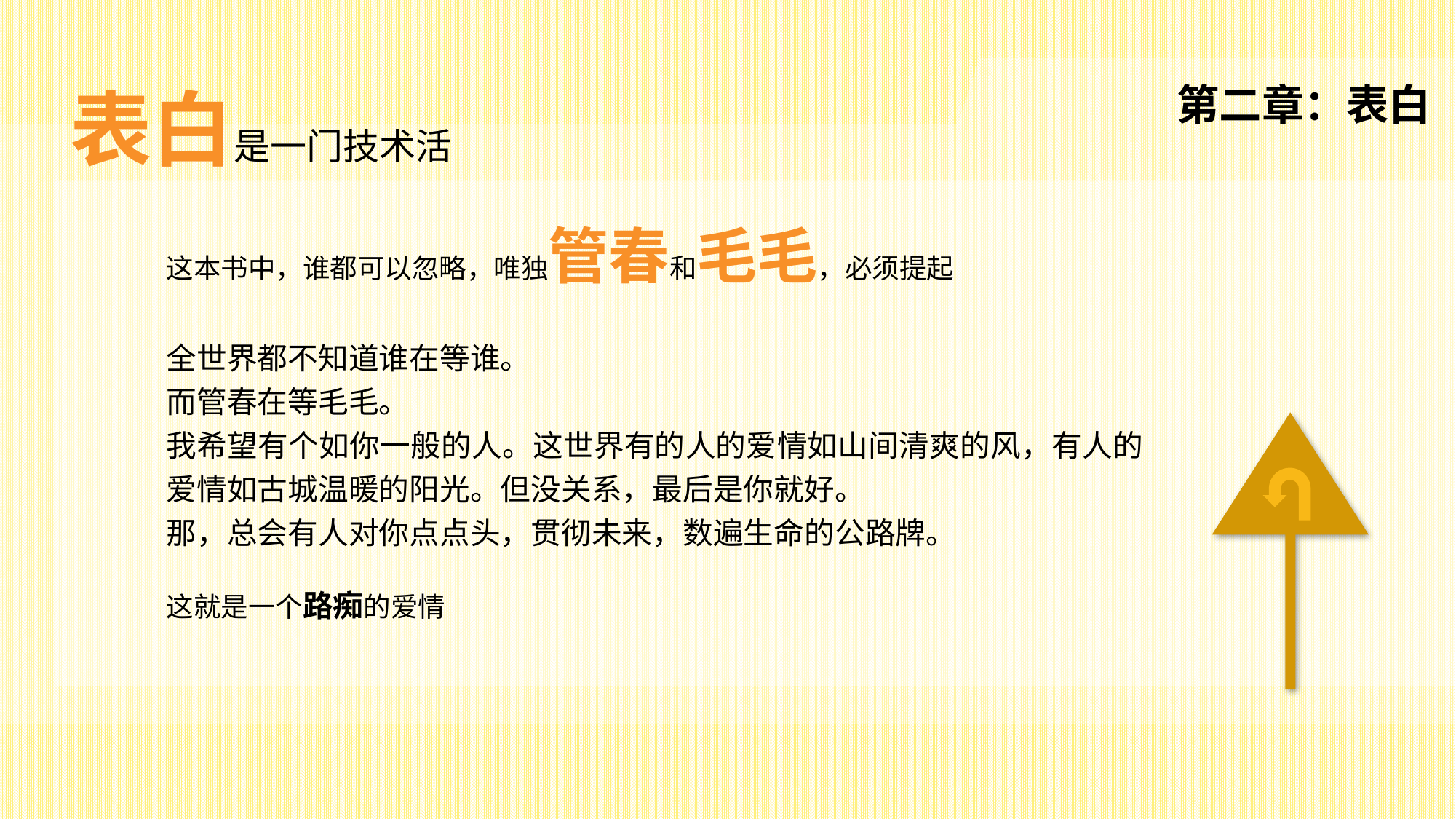

表白是一门技术活
第二章：表白
这本书中，谁都可以忽略，唯独管春和毛毛，必须提起
全世界都不知道谁在等谁。
而管春在等毛毛。
我希望有个如你一般的人。这世界有的人的爱情如山间清爽的风，有人的爱情如古城温暖的阳光。但没关系，最后是你就好。
那，总会有人对你点点头，贯彻未来，数遍生命的公路牌。

这就是一个路痴的爱情